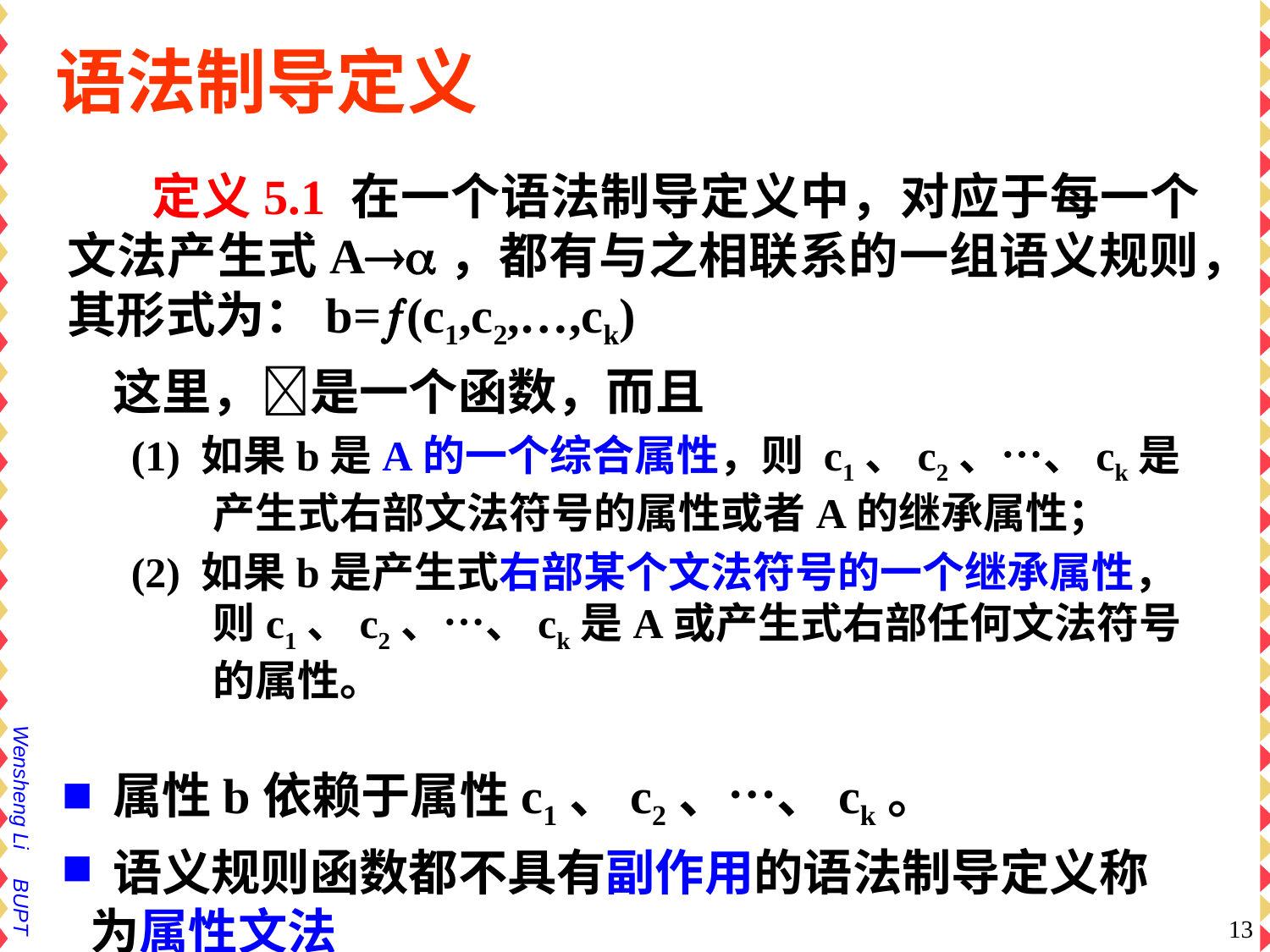

# 语法制导定义
      定义5.1 在一个语法制导定义中，对应于每一个文法产生式A→α，都有与之相联系的一组语义规则，其形式为：b=ƒ(c1,c2,…,ck)
   这里，ƒ是一个函数，而且
(1) 如果b是A的一个综合属性，则 c1、c2、…、ck是产生式右部文法符号的属性或者A的继承属性；
(2) 如果b是产生式右部某个文法符号的一个继承属性，则c1、c2、…、ck是A或产生式右部任何文法符号的属性。

 属性b依赖于属性c1、c2、…、ck。
 语义规则函数都不具有副作用的语法制导定义称
  为属性文法
13